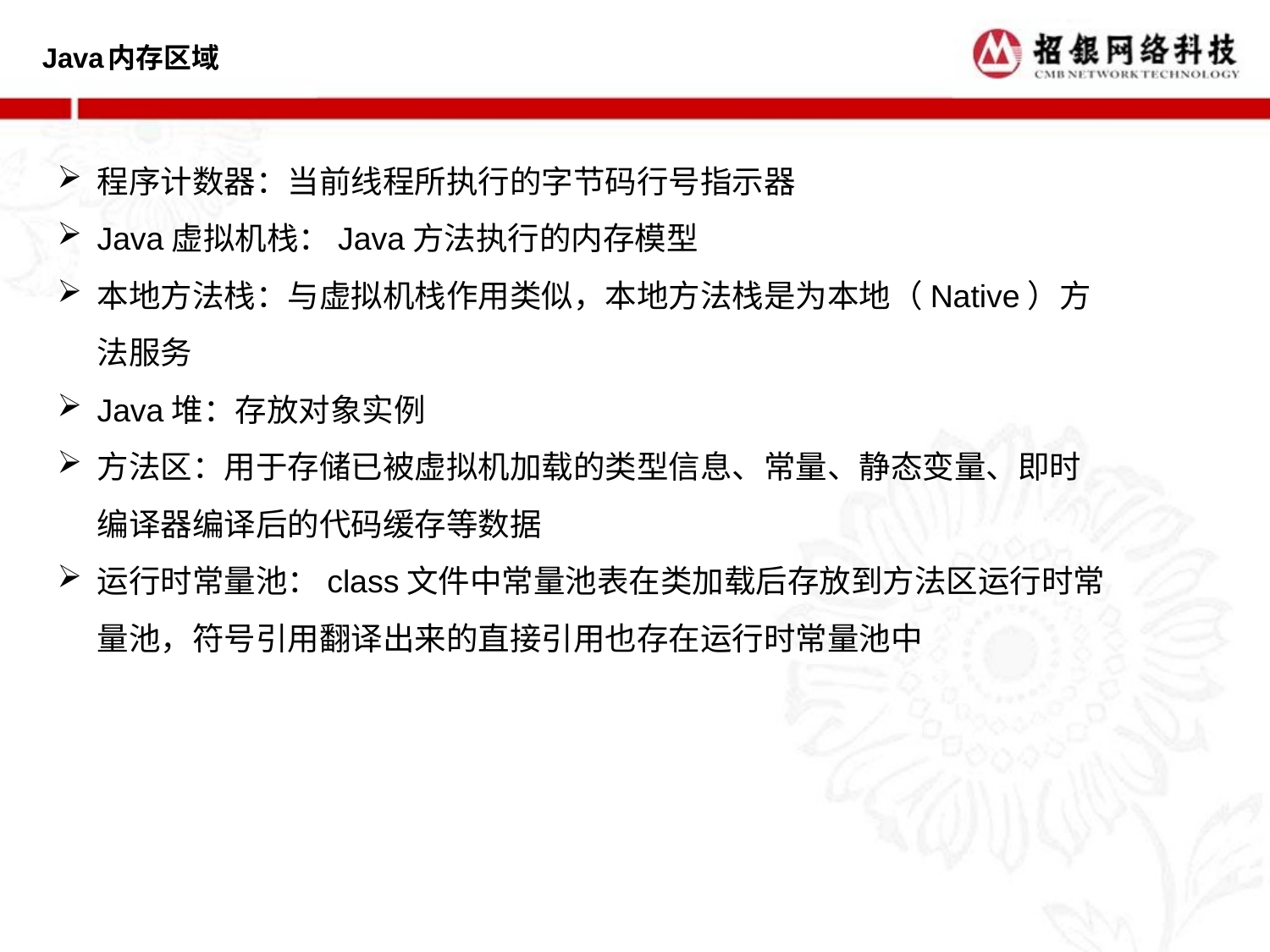

Java内存区域
程序计数器：当前线程所执行的字节码行号指示器
Java虚拟机栈：Java方法执行的内存模型
本地方法栈：与虚拟机栈作用类似，本地方法栈是为本地（Native）方法服务
Java堆：存放对象实例
方法区：用于存储已被虚拟机加载的类型信息、常量、静态变量、即时编译器编译后的代码缓存等数据
运行时常量池：class文件中常量池表在类加载后存放到方法区运行时常量池，符号引用翻译出来的直接引用也存在运行时常量池中